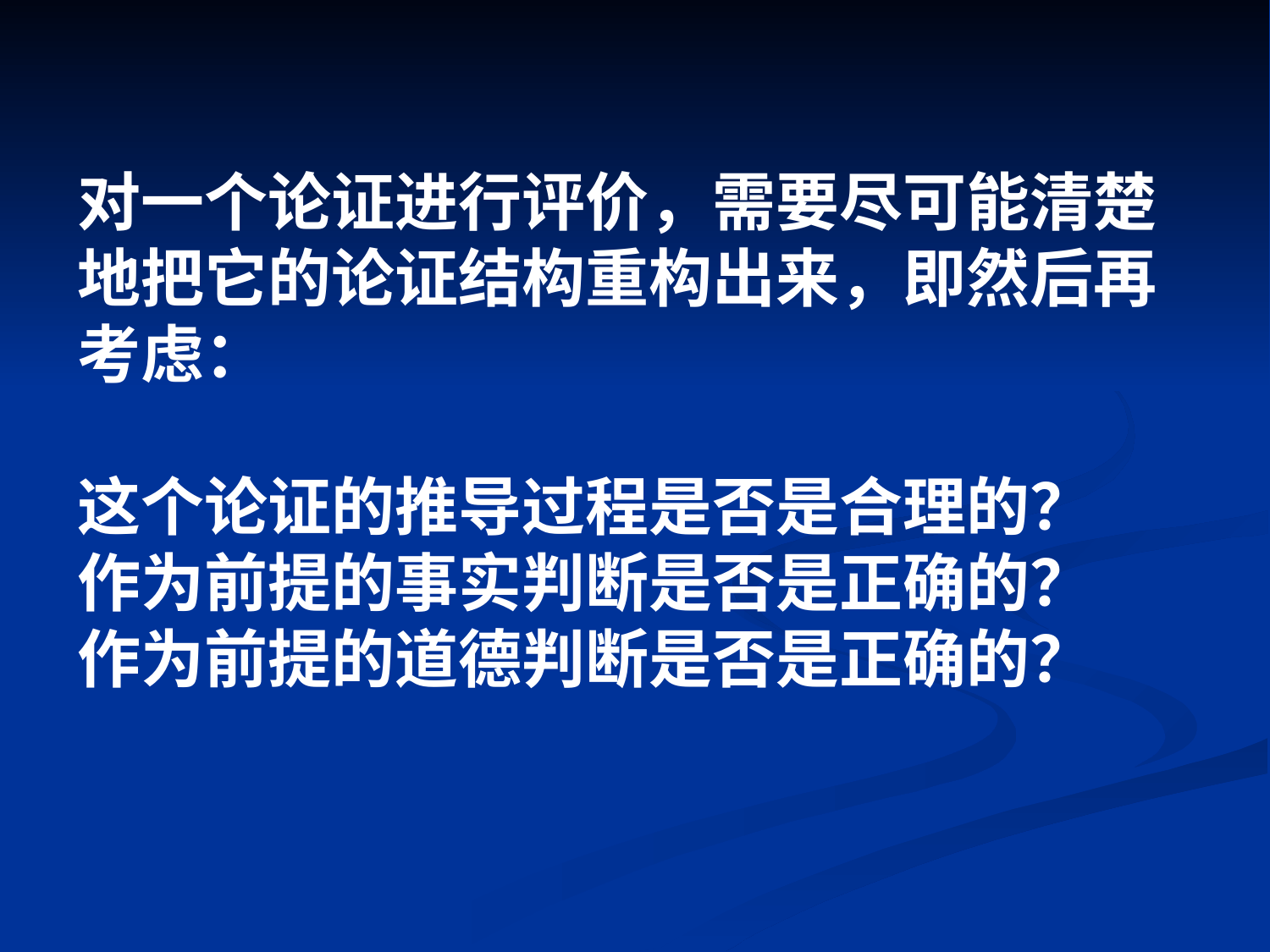

对一个论证进行评价，需要尽可能清楚地把它的论证结构重构出来，即然后再考虑：

这个论证的推导过程是否是合理的？
作为前提的事实判断是否是正确的？
作为前提的道德判断是否是正确的？